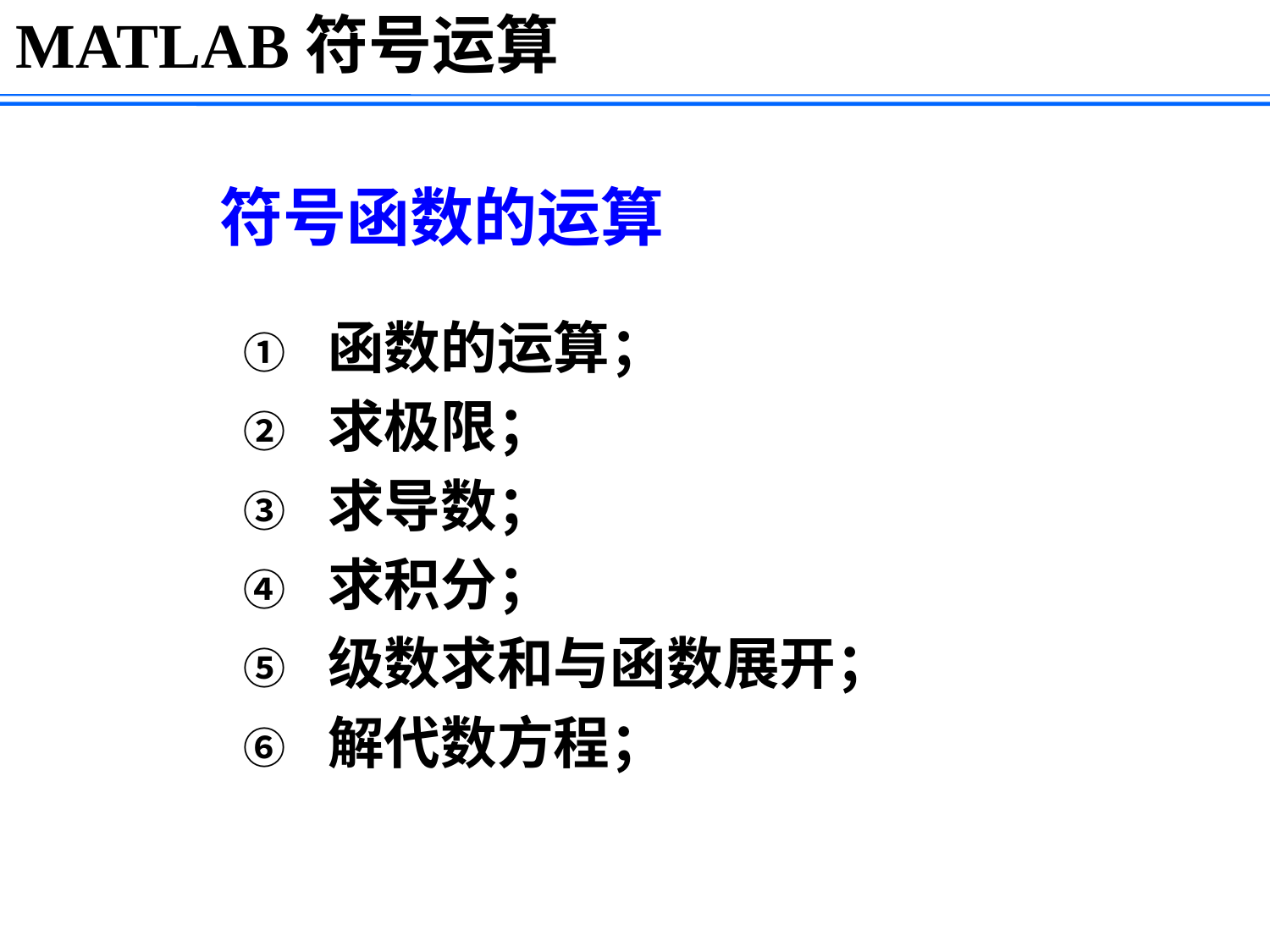

MATLAB符号运算

符号函数的运算
函数的运算；
求极限；
求导数；
求积分；
级数求和与函数展开；
解代数方程；